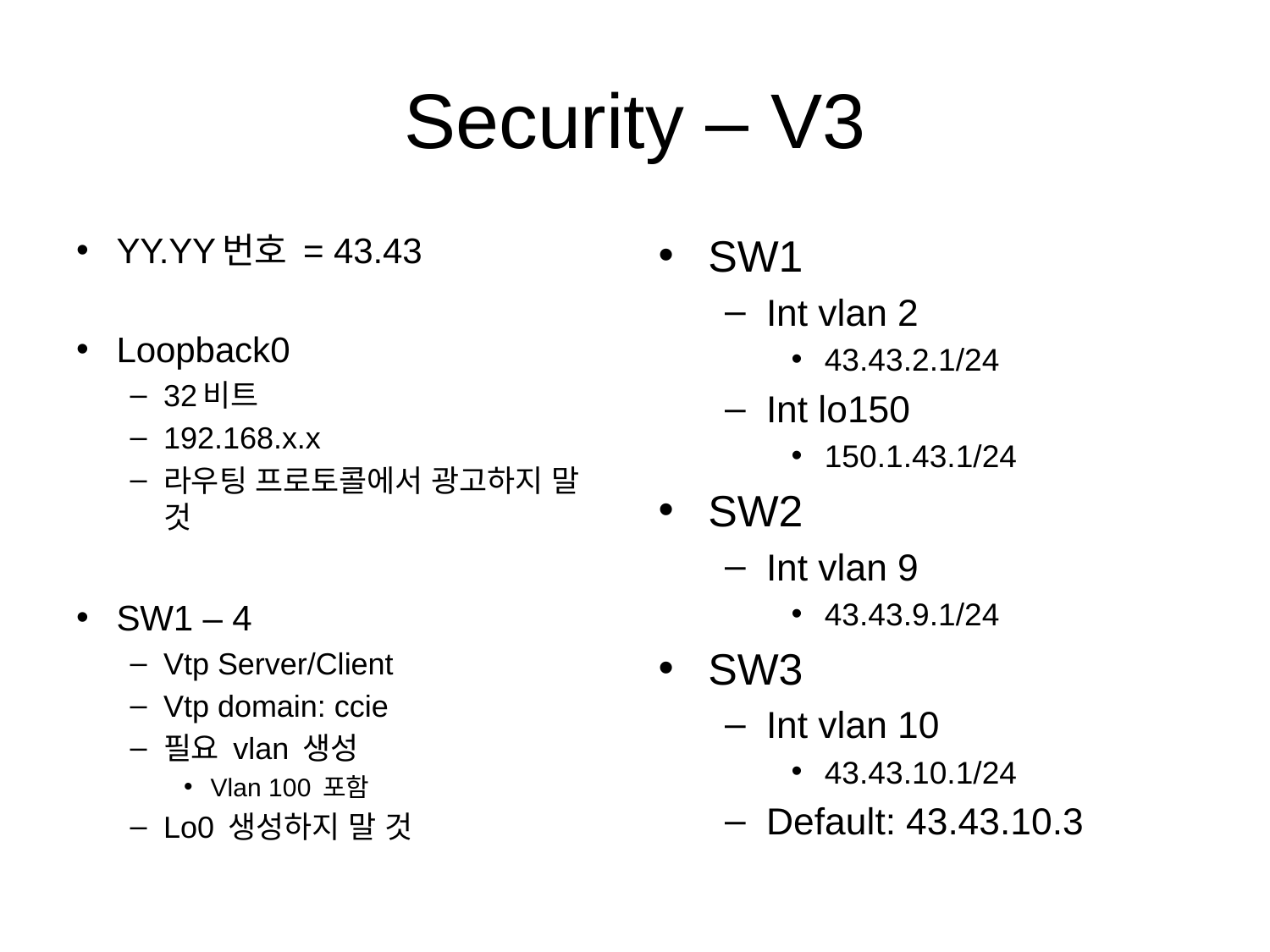

# Security – V3
YY.YY번호 = 43.43

Loopback0
32비트
192.168.x.x
라우팅 프로토콜에서 광고하지 말 것

SW1 – 4
Vtp Server/Client
Vtp domain: ccie
필요 vlan 생성
Vlan 100 포함
Lo0 생성하지 말 것
SW1
Int vlan 2
43.43.2.1/24
Int lo150
150.1.43.1/24
SW2
Int vlan 9
43.43.9.1/24
SW3
Int vlan 10
43.43.10.1/24
Default: 43.43.10.3